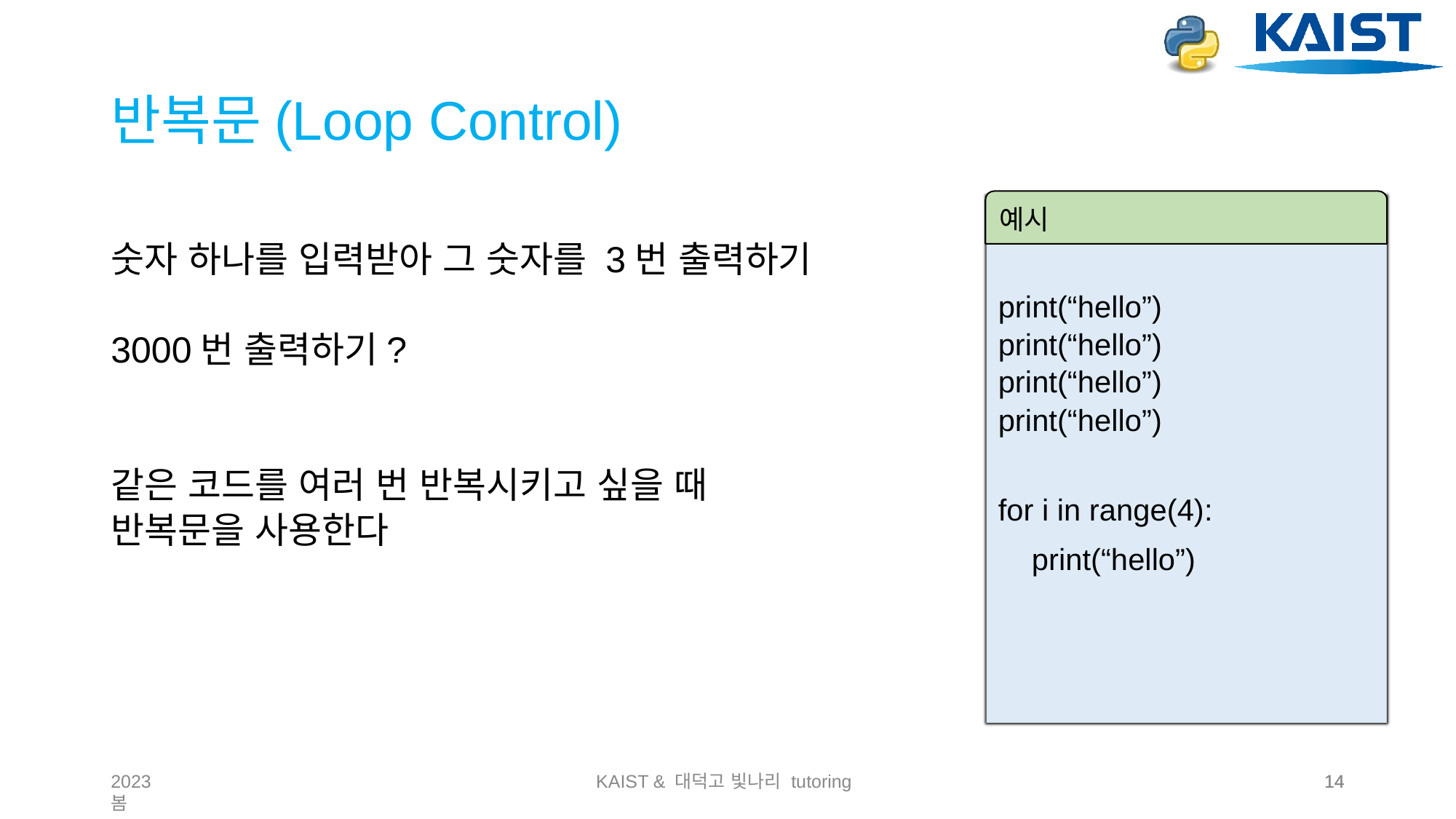

# 반복문(Loop Control)

예시
숫자 하나를 입력받아 그 숫자를 3번 출력하기

3000번 출력하기?

같은 코드를 여러 번 반복시키고 싶을 때
반복문을 사용한다
print(“hello”)
print(“hello”)
print(“hello”)
print(“hello”)
for i in range(4):
    print(“hello”)
2023 봄
KAIST & 대덕고 빛나리 tutoring
14
14